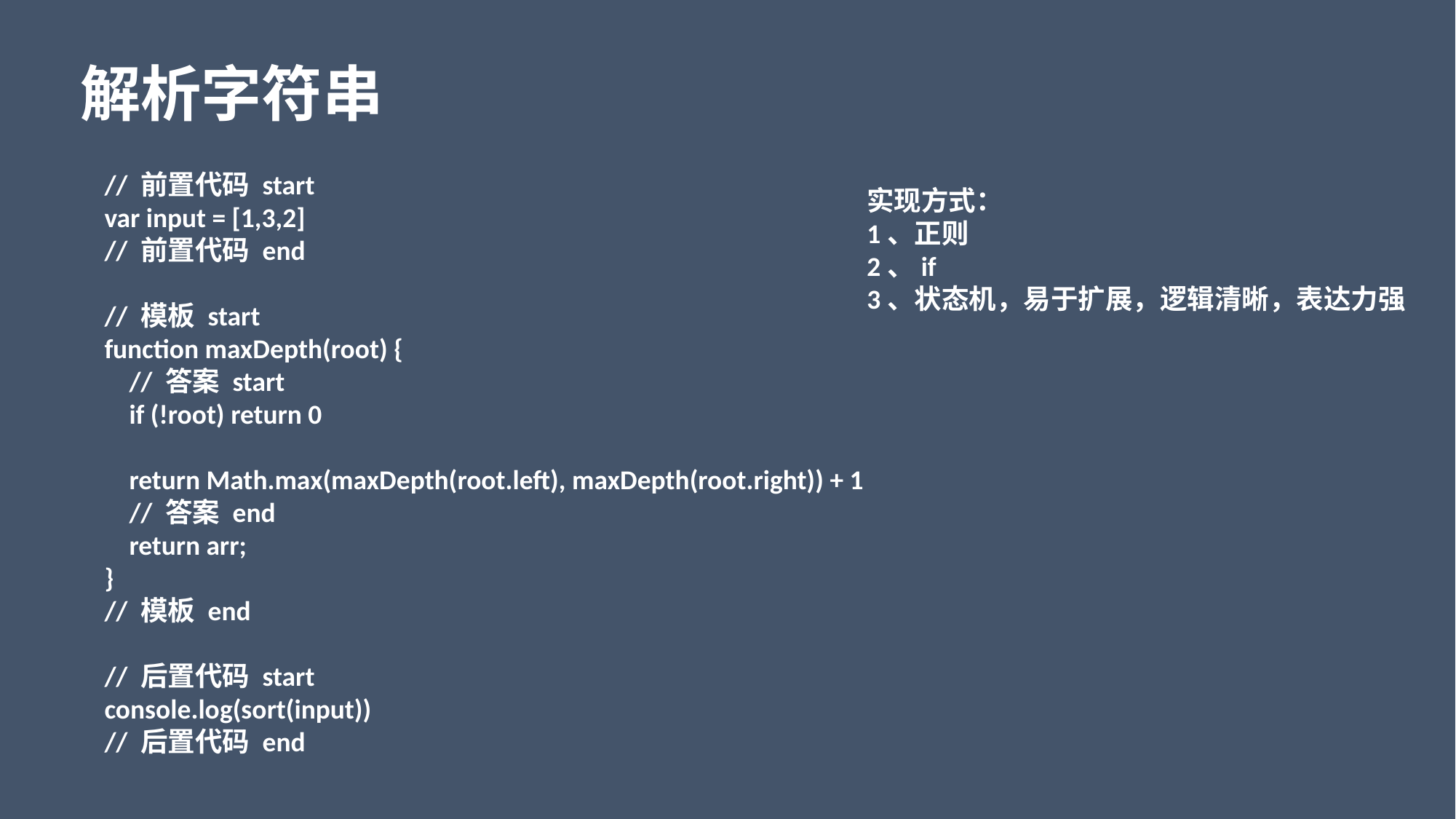

解析字符串
    // 前置代码 start
    var input = [1,3,2]
    // 前置代码 end

    // 模板 start
    function maxDepth(root) {
        // 答案 start
        if (!root) return 0

        return Math.max(maxDepth(root.left), maxDepth(root.right)) + 1
        // 答案 end
        return arr;
    }
    // 模板 end

    // 后置代码 start
    console.log(sort(input))
    // 后置代码 end
实现方式：
1、正则
2、if
3、状态机，易于扩展，逻辑清晰，表达力强